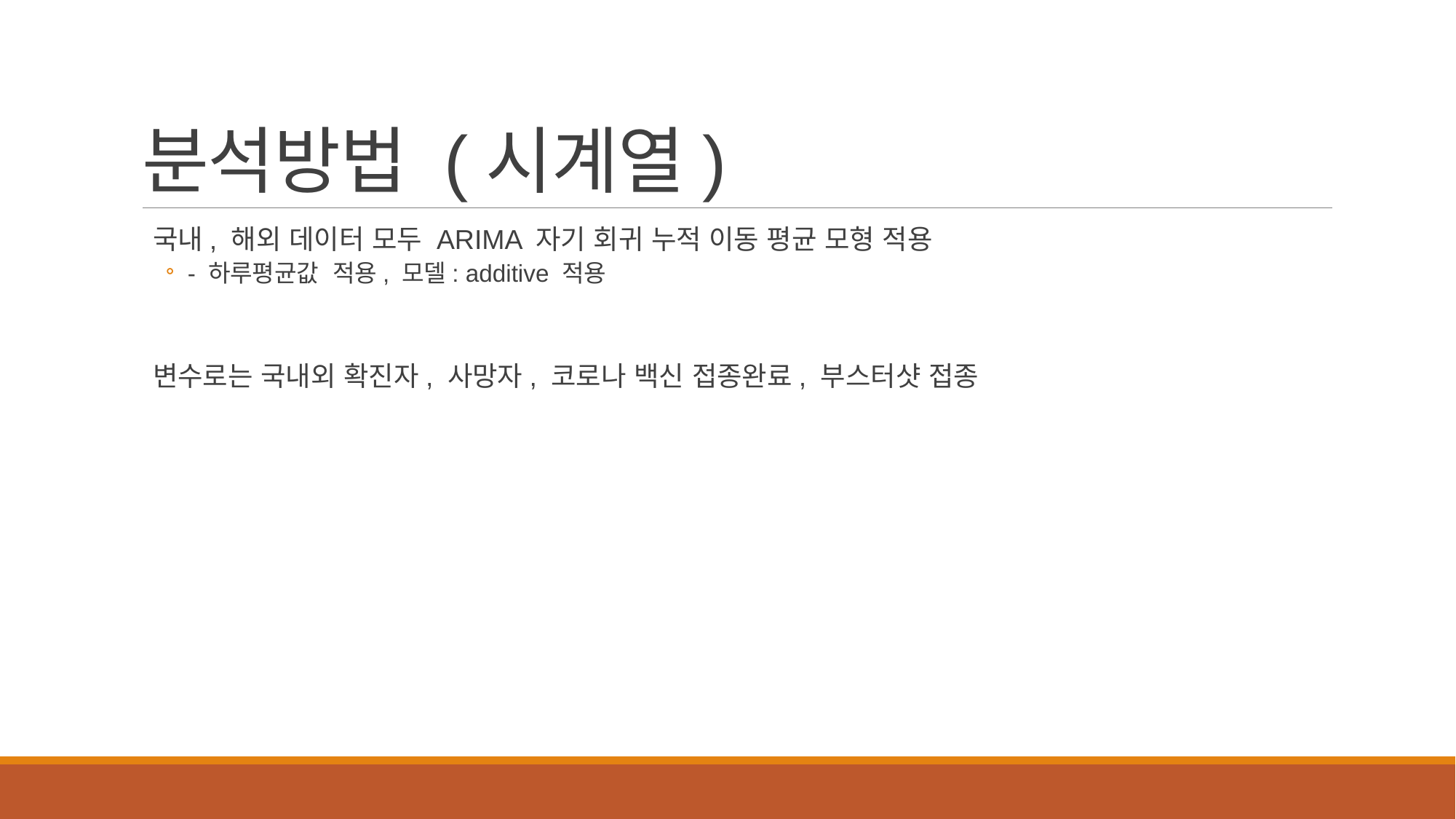

# 분석방법 (시계열)
국내, 해외 데이터 모두 ARIMA 자기 회귀 누적 이동 평균 모형 적용
- 하루평균값  적용, 모델: additive 적용

변수로는 국내외 확진자, 사망자, 코로나 백신 접종완료, 부스터샷 접종